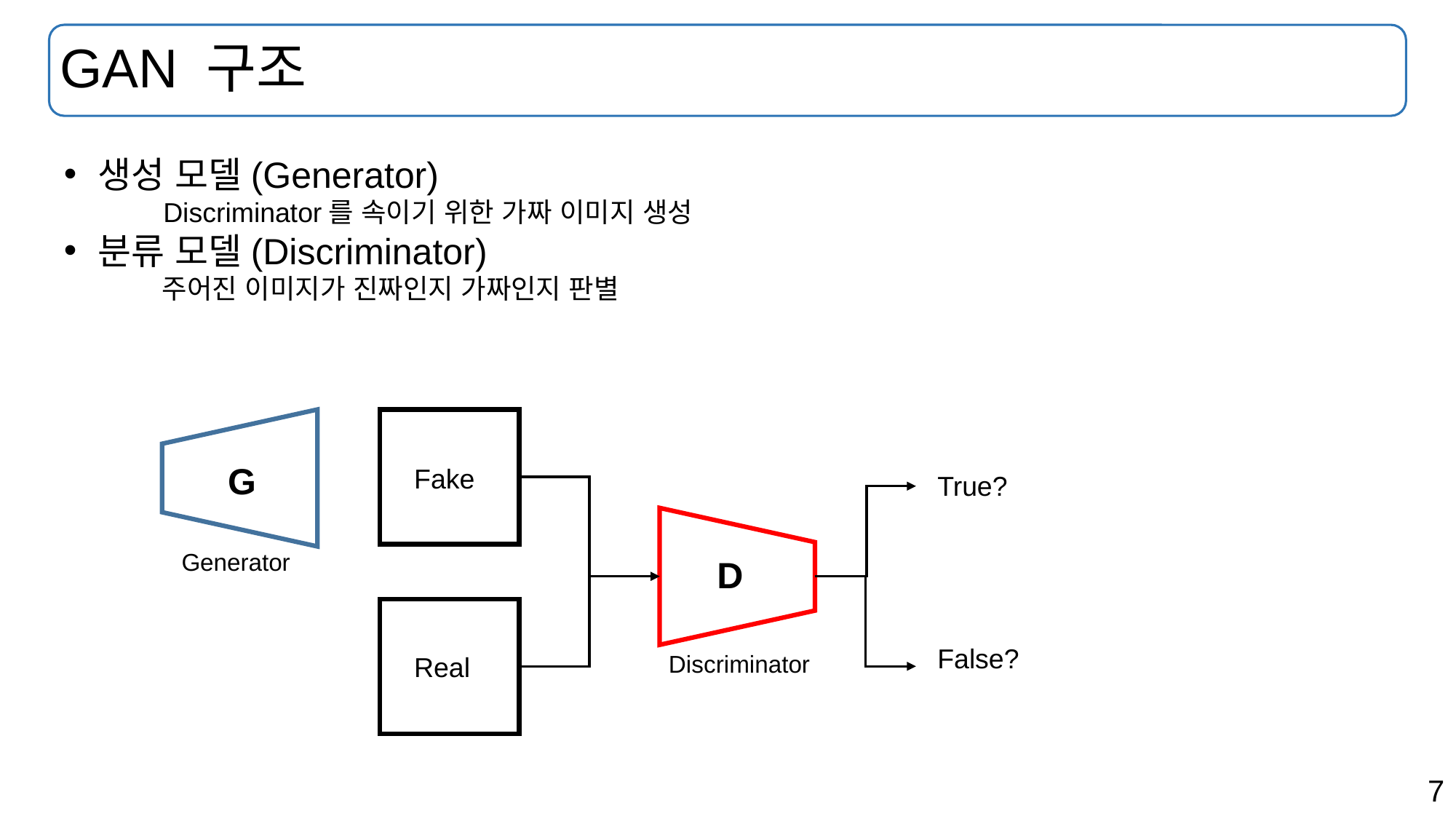

# GAN 구조
생성 모델(Generator)
             Discriminator를 속이기 위한 가짜 이미지 생성
분류 모델(Discriminator)
            주어진 이미지가 진짜인지 가짜인지 판별

G
Fake
True?

Generator
D

False?
Discriminator
Real